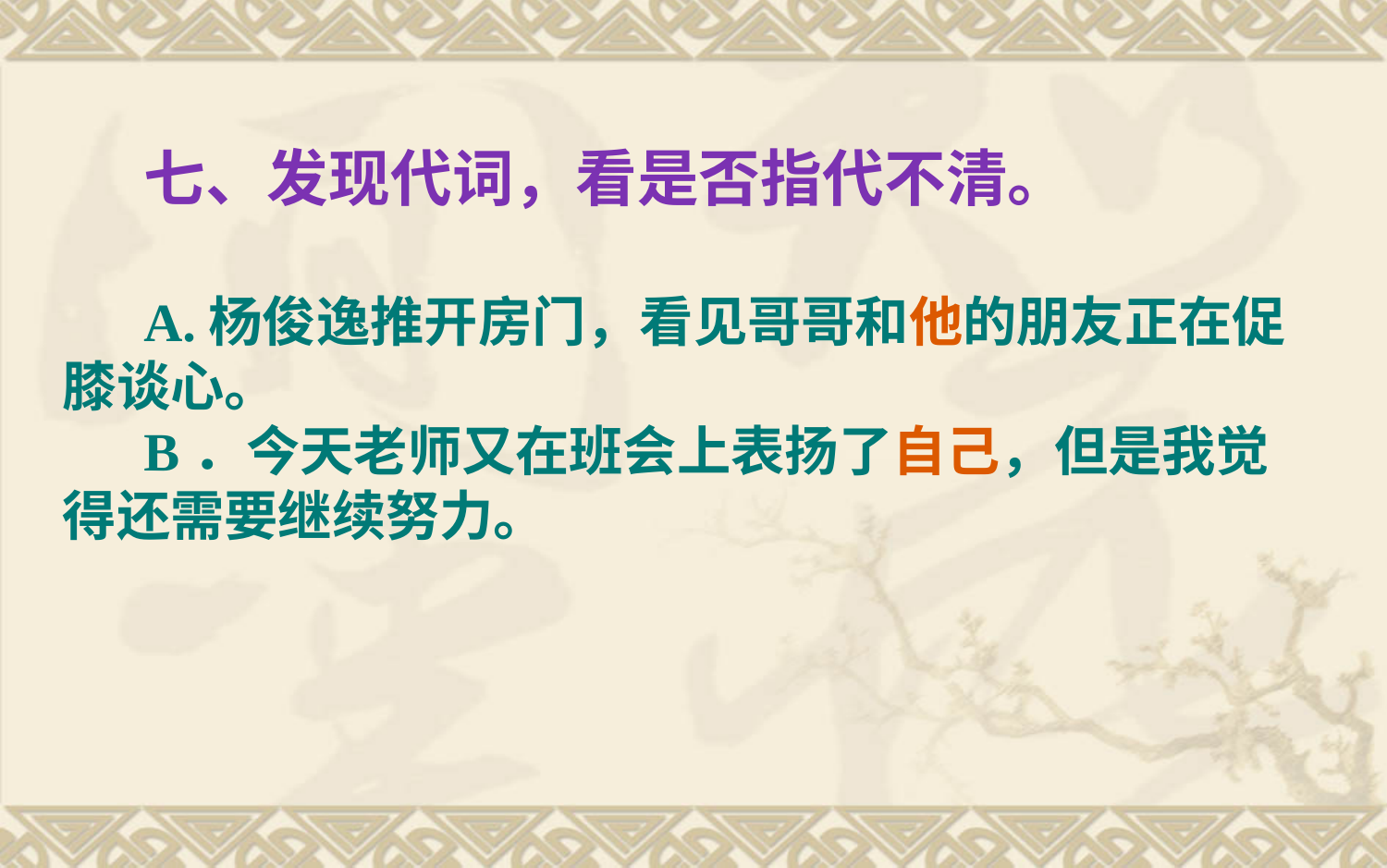

七、发现代词，看是否指代不清。

A.杨俊逸推开房门，看见哥哥和他的朋友正在促膝谈心。
B．今天老师又在班会上表扬了自己，但是我觉得还需要继续努力。